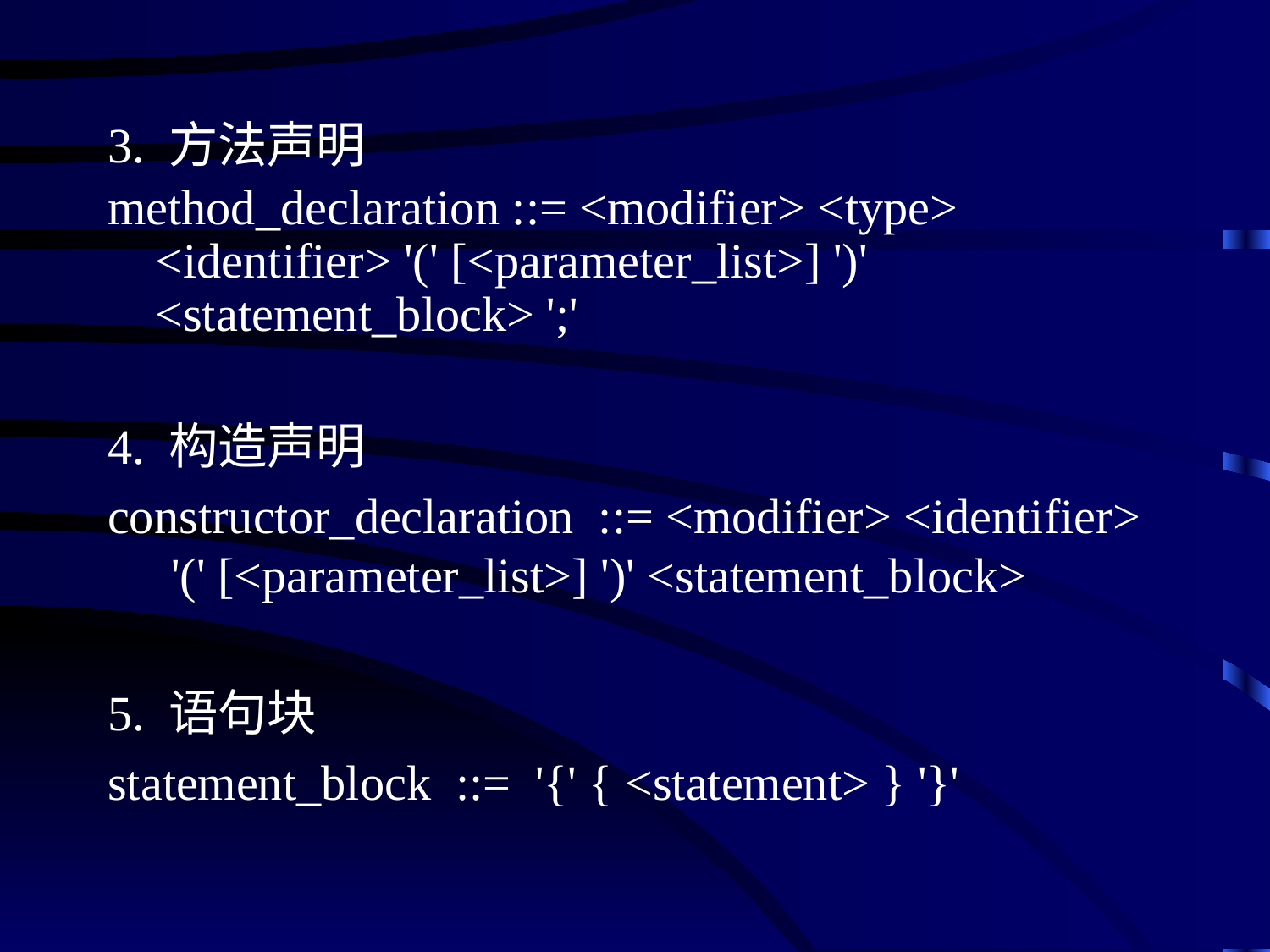

3. 方法声明
method_declaration ::= <modifier> <type> <identifier> '(' [<parameter_list>] ')' <statement_block> ';'

4. 构造声明
constructor_declaration  ::= <modifier> <identifier> '(' [<parameter_list>] ')' <statement_block>

5. 语句块
statement_block  ::=  '{' { <statement> } '}'